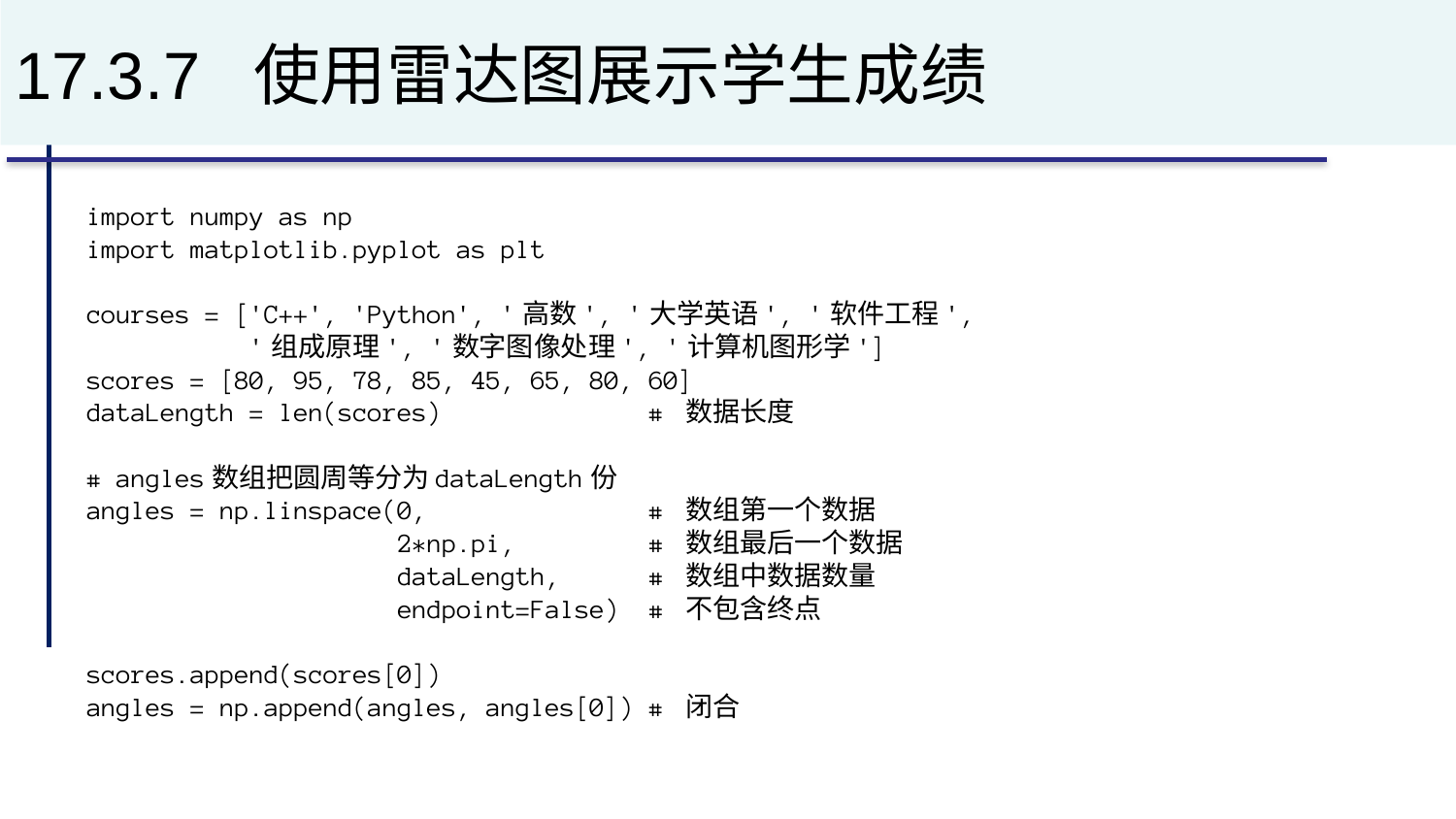

# 17.3.7  使用雷达图展示学生成绩
import numpy as np
import matplotlib.pyplot as plt

courses = ['C++', 'Python', '高数', '大学英语', '软件工程',
           '组成原理', '数字图像处理', '计算机图形学']
scores = [80, 95, 78, 85, 45, 65, 80, 60]
dataLength = len(scores)              # 数据长度

# angles数组把圆周等分为dataLength份
angles = np.linspace(0,               # 数组第一个数据
                     2*np.pi,         # 数组最后一个数据
                     dataLength,      # 数组中数据数量
                     endpoint=False)  # 不包含终点

scores.append(scores[0])
angles = np.append(angles, angles[0]) # 闭合